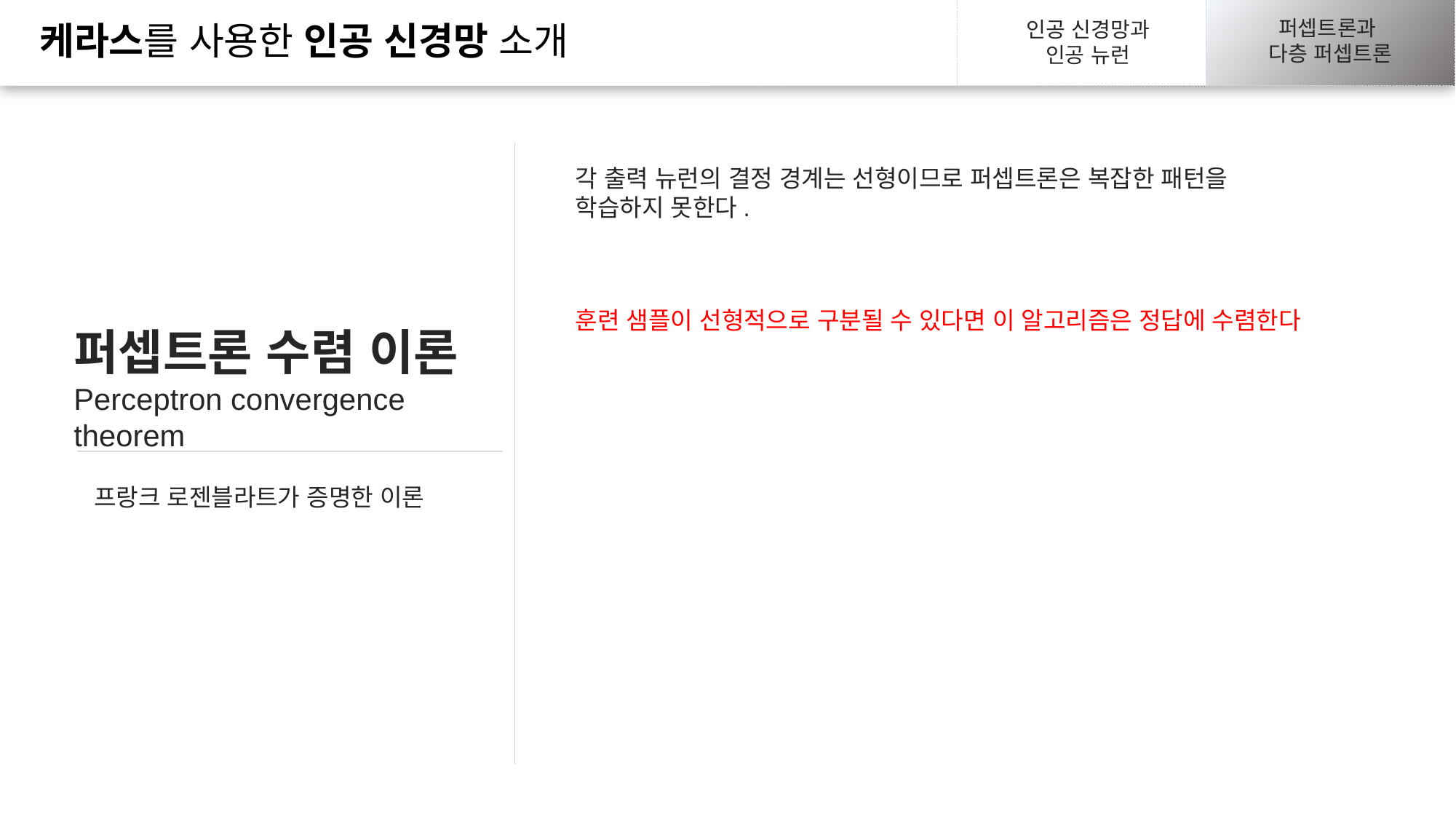

신경망 하이퍼파라미터
구현하기

신경망 하이퍼파라미터
구현하기

퍼셉트론과
다층 퍼셉트론
생물학적 뉴런에서
인공 뉴런까지
생물학적 뉴런에서
인공 뉴런까지
인공 신경망과
인공 뉴런
케라스를 사용한 인공 신경망 소개
케라스를 사용한 인공 신경망 소개
케라스를 사용한 인공 신경망 소개
퍼셉트론과
다층 퍼셉트론
퍼셉트론과
다층 퍼셉트론
각 출력 뉴런의 결정 경계는 선형이므로 퍼셉트론은 복잡한 패턴을 학습하지 못한다.
훈련 샘플이 선형적으로 구분될 수 있다면 이 알고리즘은 정답에 수렴한다
퍼셉트론 수렴 이론
Perceptron convergence theorem
프랑크 로젠블라트가 증명한 이론